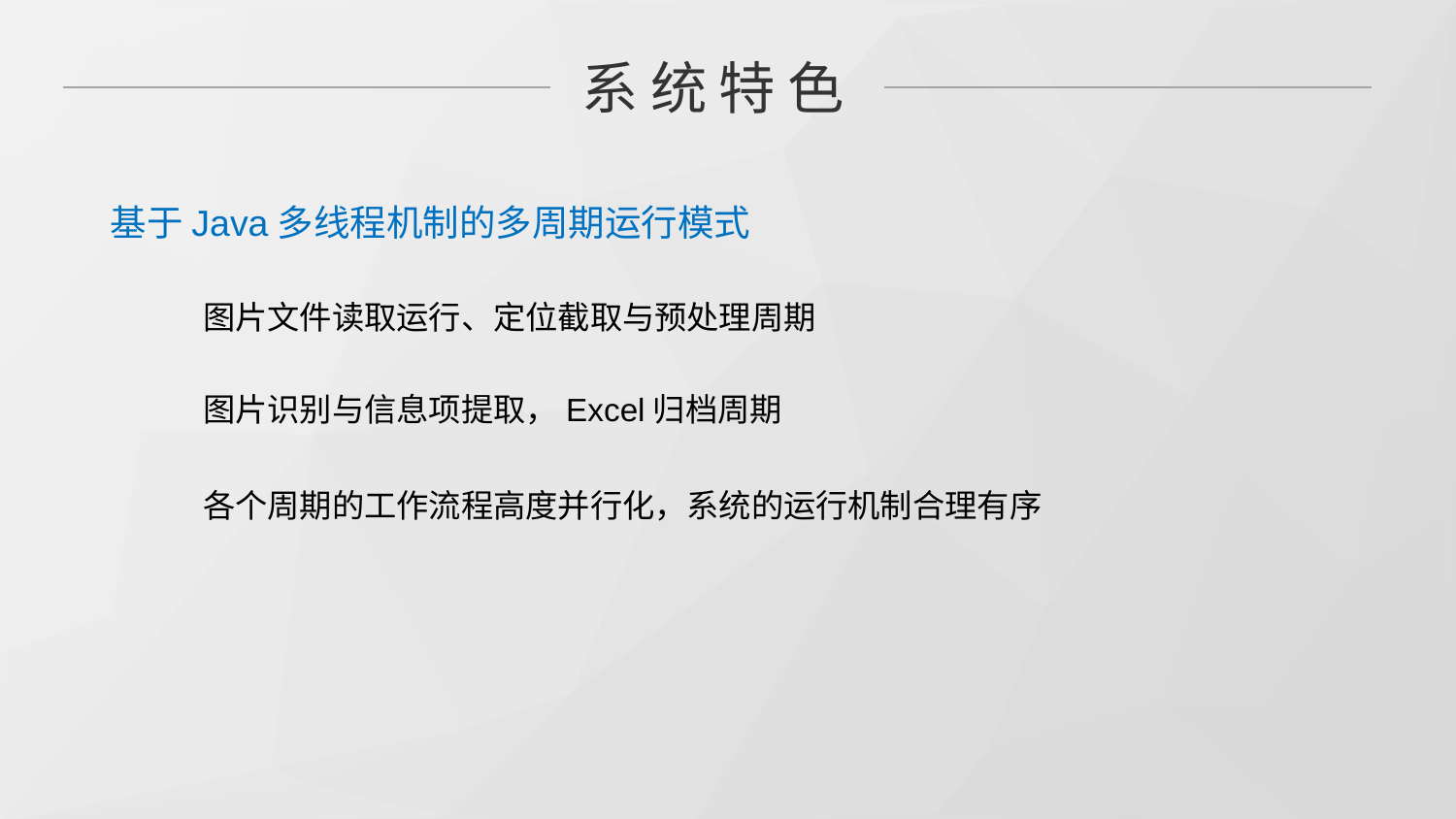

系统特色
基于Java多线程机制的多周期运行模式
图片文件读取运行、定位截取与预处理周期
图片识别与信息项提取，Excel归档周期
各个周期的工作流程高度并行化，系统的运行机制合理有序